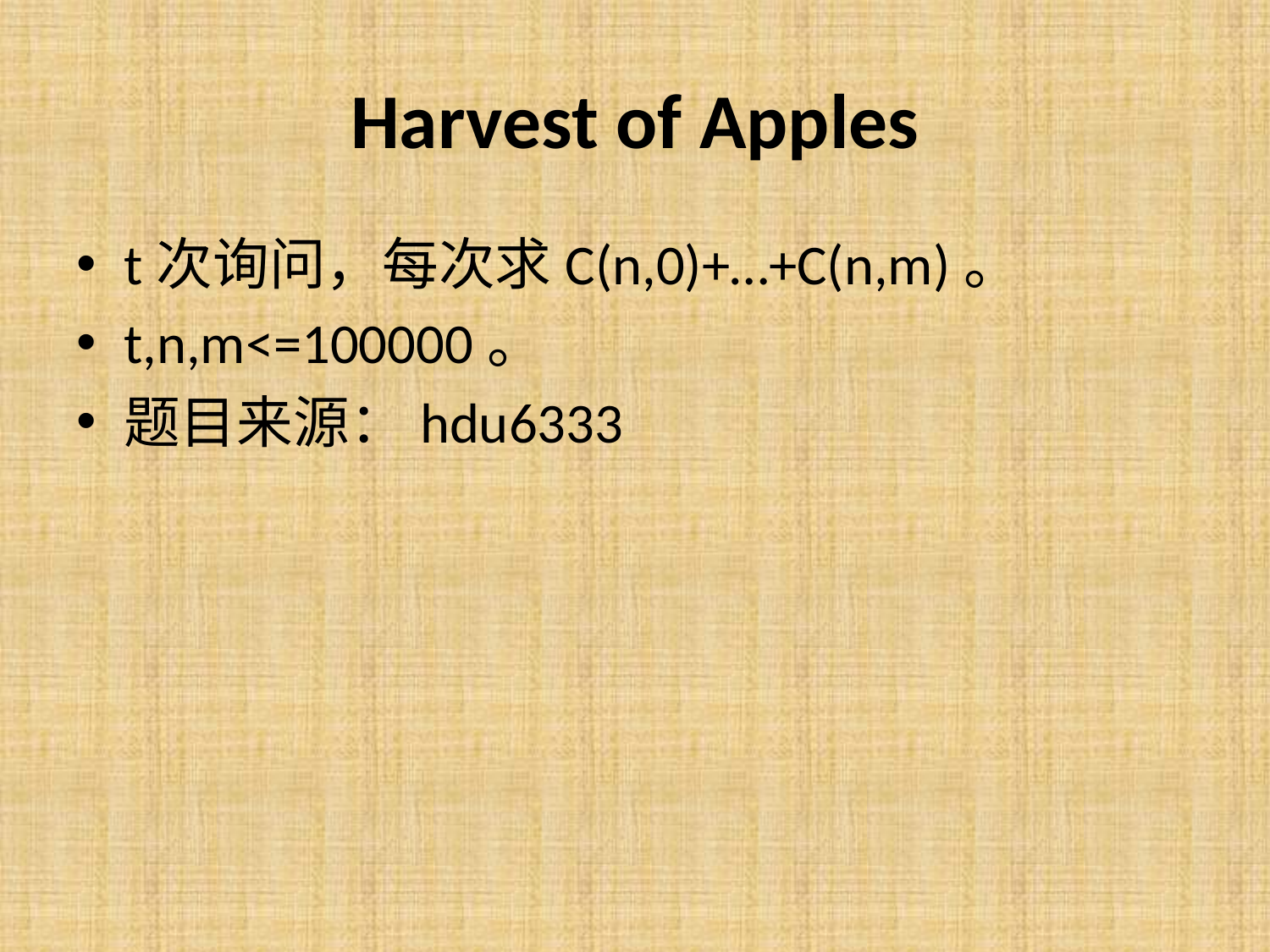

# Harvest of Apples
t次询问，每次求C(n,0)+…+C(n,m)。
t,n,m<=100000。
题目来源：hdu6333